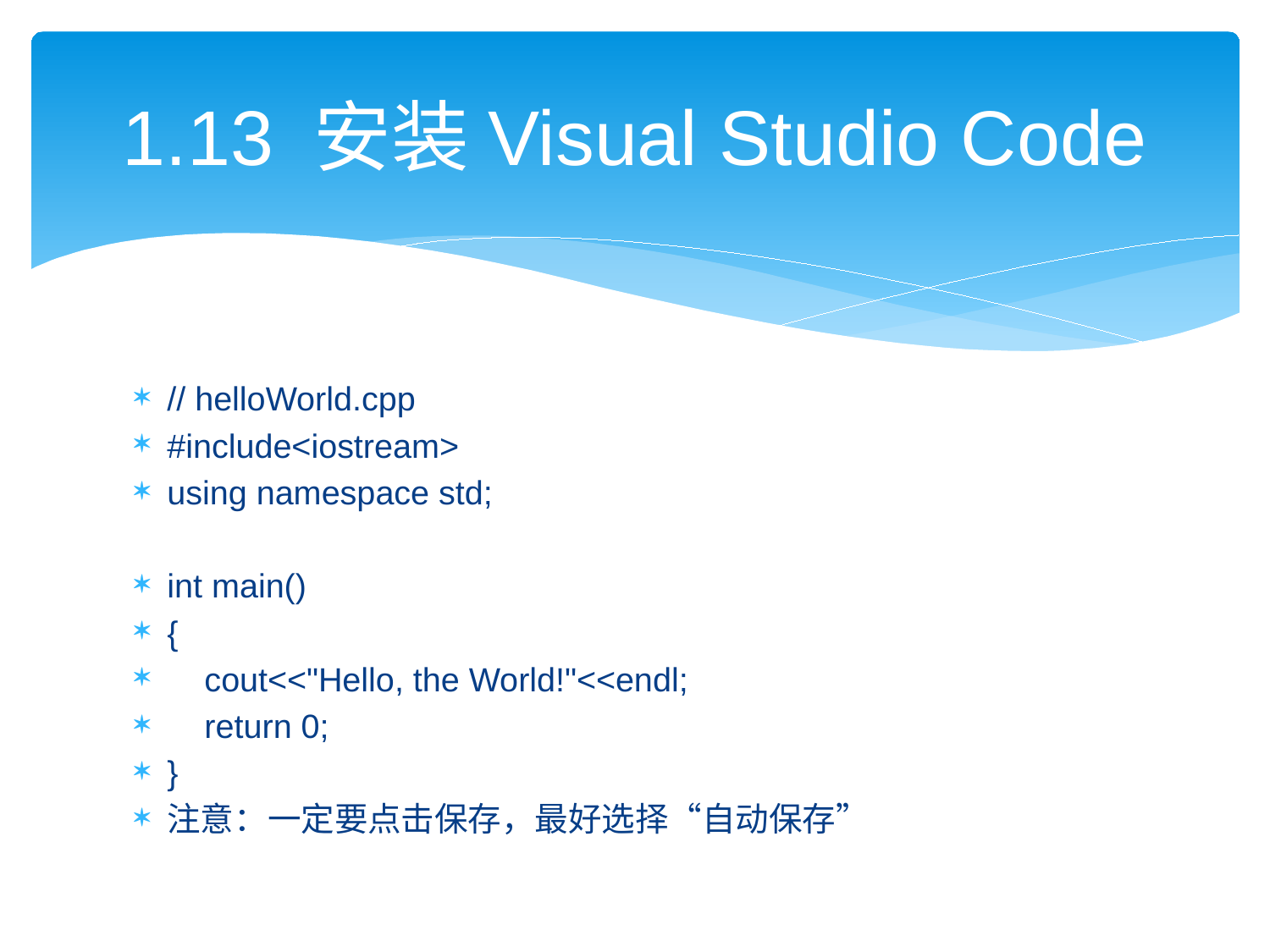

# 1.13 安装Visual Studio Code
// helloWorld.cpp
#include<iostream>
using namespace std;

int main()
{
    cout<<"Hello, the World!"<<endl;
    return 0;
}
注意：一定要点击保存，最好选择“自动保存”